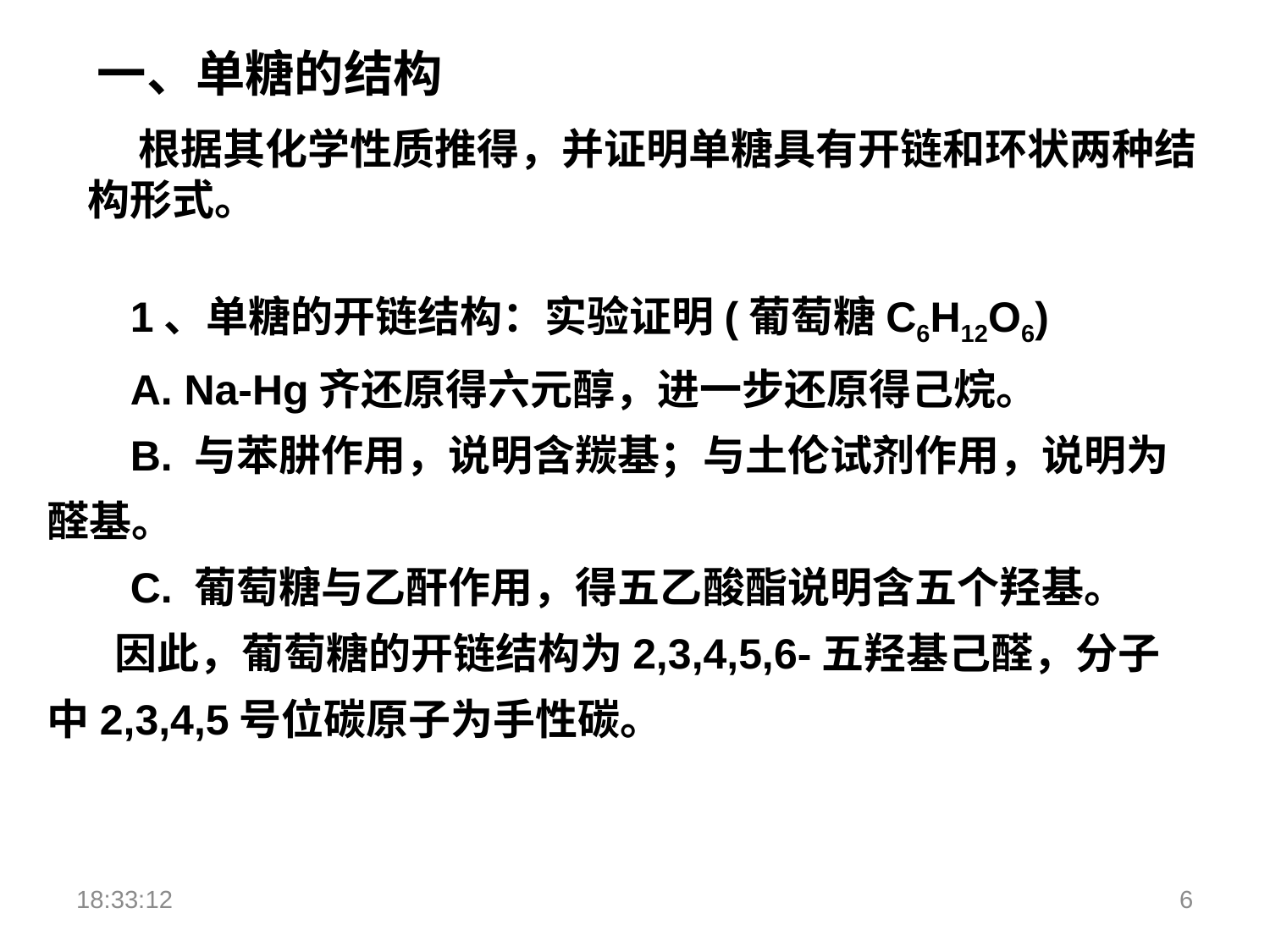

一、单糖的结构
      根据其化学性质推得，并证明单糖具有开链和环状两种结构形式。
       1、单糖的开链结构：实验证明(葡萄糖C6H12O6)
       A. Na-Hg齐还原得六元醇，进一步还原得己烷。
       B. 与苯肼作用，说明含羰基；与土伦试剂作用，说明为醛基。
       C. 葡萄糖与乙酐作用，得五乙酸酯说明含五个羟基。
      因此，葡萄糖的开链结构为2,3,4,5,6-五羟基己醛，分子中2,3,4,5号位碳原子为手性碳。
18:33:12
6